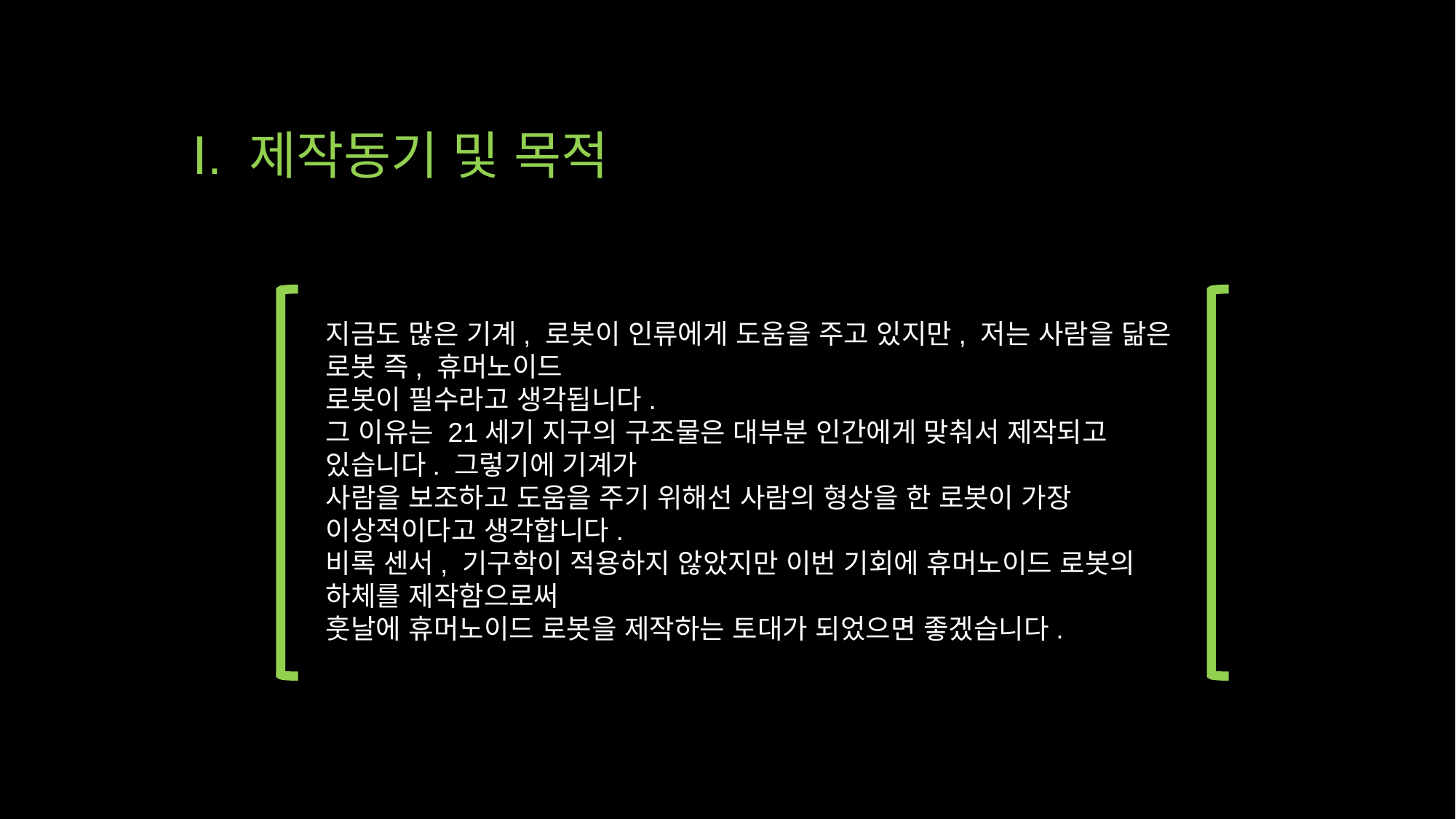

# Ⅰ. 제작동기 및 목적

지금도 많은 기계, 로봇이 인류에게 도움을 주고 있지만, 저는 사람을 닮은 로봇 즉, 휴머노이드
로봇이 필수라고 생각됩니다.
그 이유는 21세기 지구의 구조물은 대부분 인간에게 맞춰서 제작되고 있습니다. 그렇기에 기계가
사람을 보조하고 도움을 주기 위해선 사람의 형상을 한 로봇이 가장 이상적이다고 생각합니다.
비록 센서, 기구학이 적용하지 않았지만 이번 기회에 휴머노이드 로봇의 하체를 제작함으로써
훗날에 휴머노이드 로봇을 제작하는 토대가 되었으면 좋겠습니다.